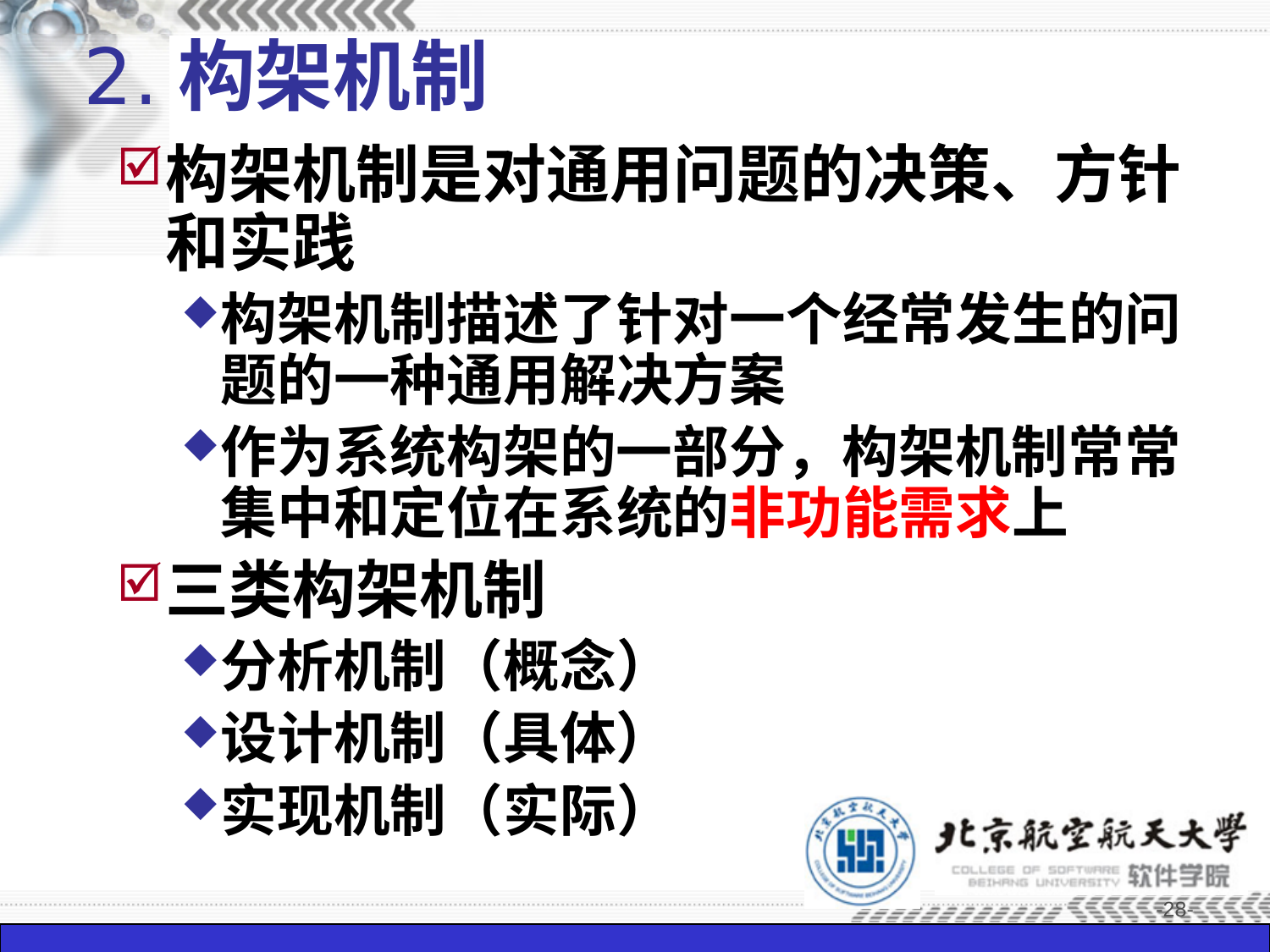

# 2.构架机制
构架机制是对通用问题的决策、方针和实践
构架机制描述了针对一个经常发生的问题的一种通用解决方案
作为系统构架的一部分，构架机制常常集中和定位在系统的非功能需求上
三类构架机制
分析机制（概念）
设计机制（具体）
实现机制（实际）
-28-